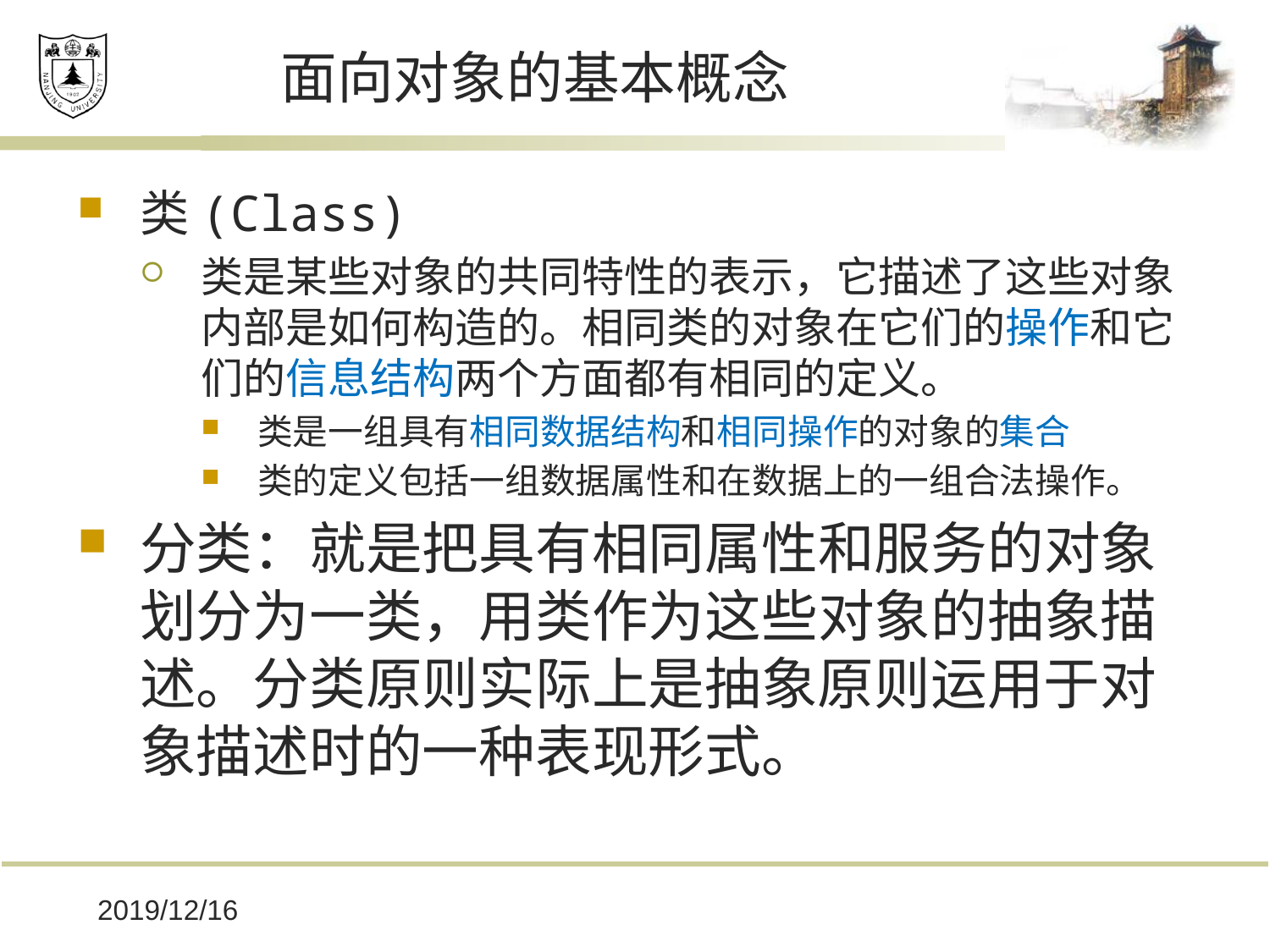

# 面向对象的基本概念
类(Class)
类是某些对象的共同特性的表示，它描述了这些对象内部是如何构造的。相同类的对象在它们的操作和它们的信息结构两个方面都有相同的定义。
类是一组具有相同数据结构和相同操作的对象的集合
类的定义包括一组数据属性和在数据上的一组合法操作。
分类：就是把具有相同属性和服务的对象划分为一类，用类作为这些对象的抽象描述。分类原则实际上是抽象原则运用于对象描述时的一种表现形式。

2019/12/16